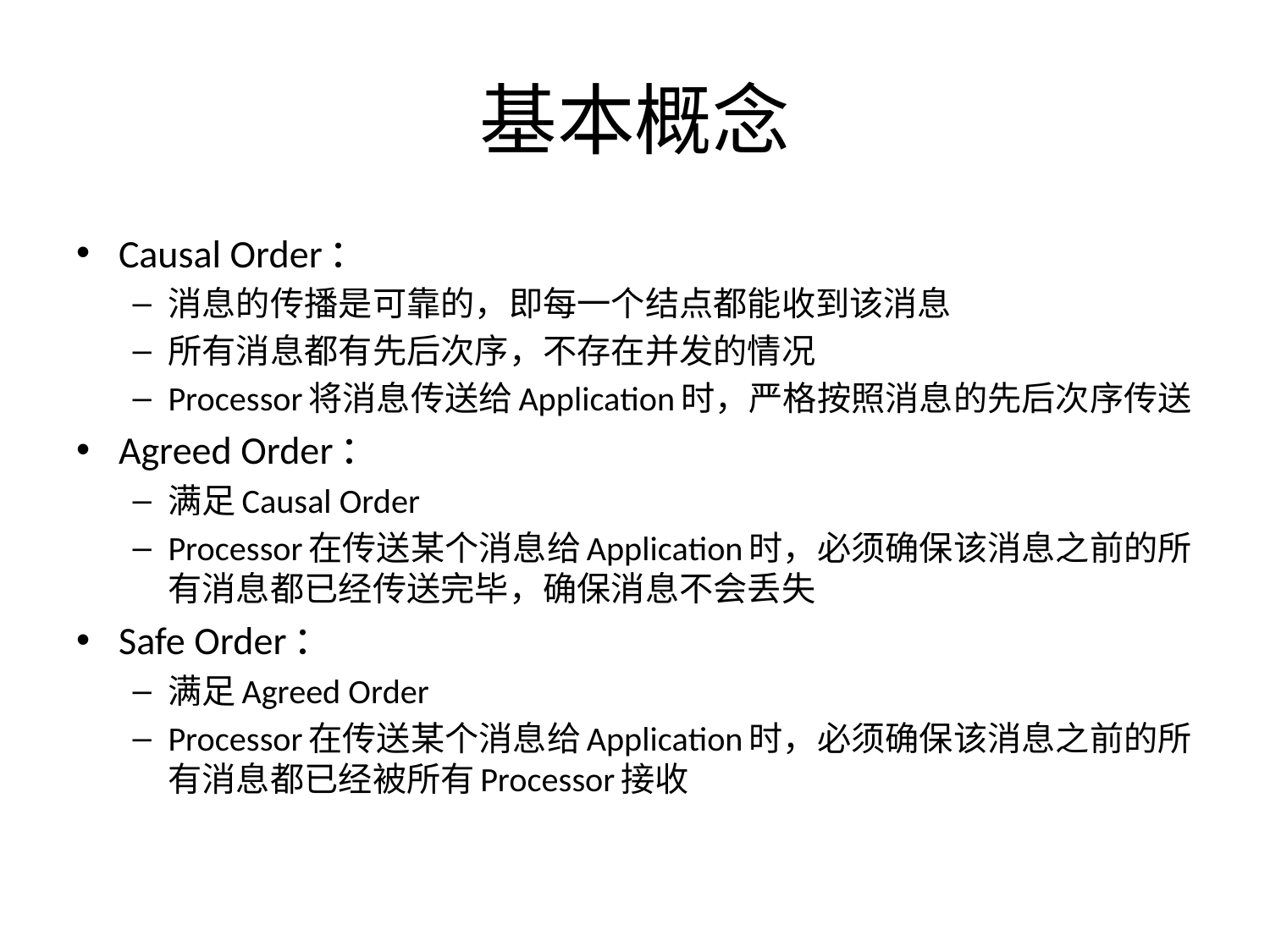

# 基本概念
Causal Order：
消息的传播是可靠的，即每一个结点都能收到该消息
所有消息都有先后次序，不存在并发的情况
Processor将消息传送给Application时，严格按照消息的先后次序传送
Agreed Order：
满足Causal Order
Processor在传送某个消息给Application时，必须确保该消息之前的所有消息都已经传送完毕，确保消息不会丢失
Safe Order：
满足Agreed Order
Processor在传送某个消息给Application时，必须确保该消息之前的所有消息都已经被所有Processor接收